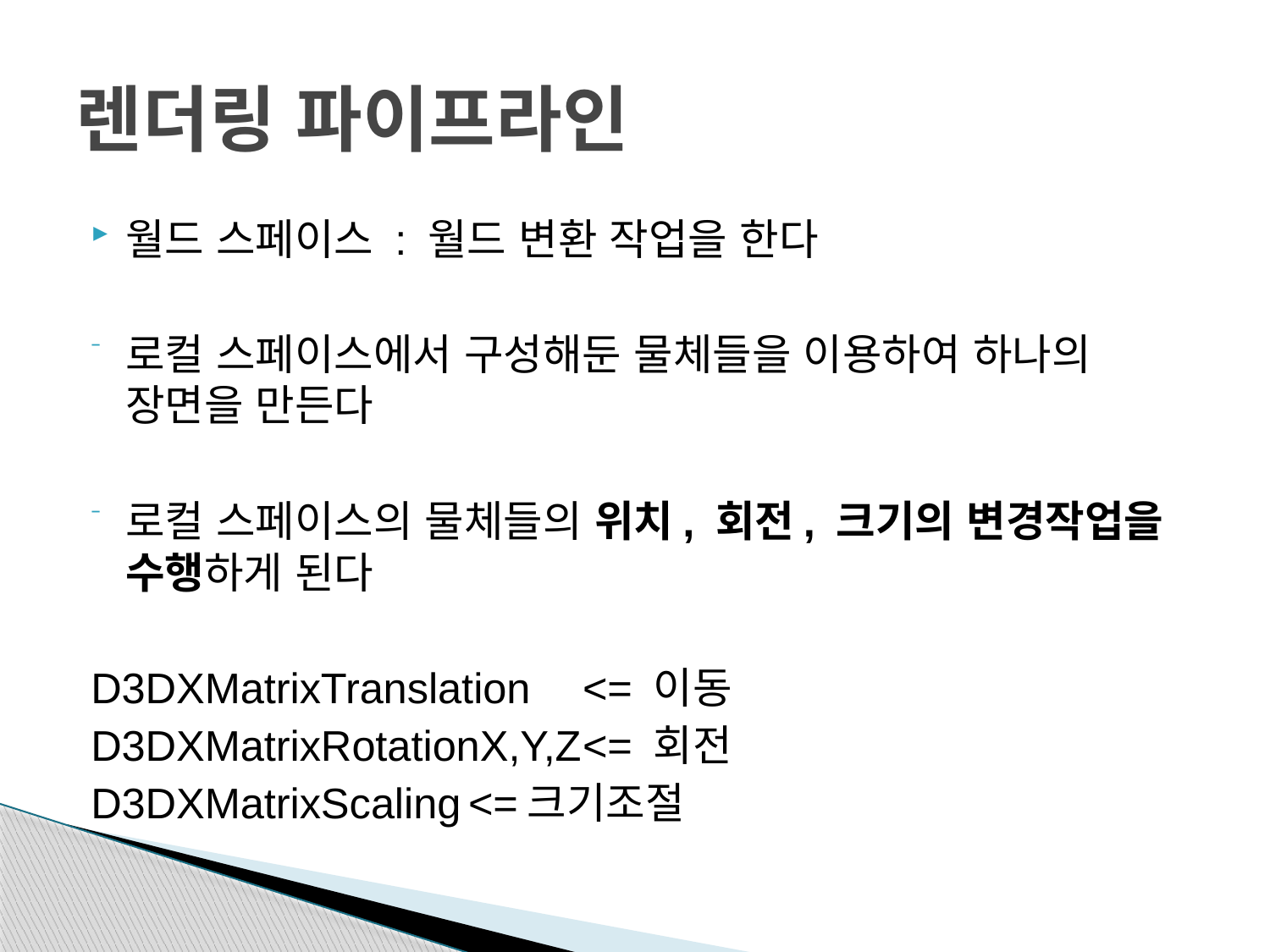

# 렌더링 파이프라인
월드 스페이스 : 월드 변환 작업을 한다

로컬 스페이스에서 구성해둔 물체들을 이용하여 하나의 장면을 만든다

로컬 스페이스의 물체들의 위치, 회전, 크기의 변경작업을 수행하게 된다

D3DXMatrixTranslation	<= 이동
D3DXMatrixRotationX,Y,Z	<= 회전
D3DXMatrixScaling		<=크기조절